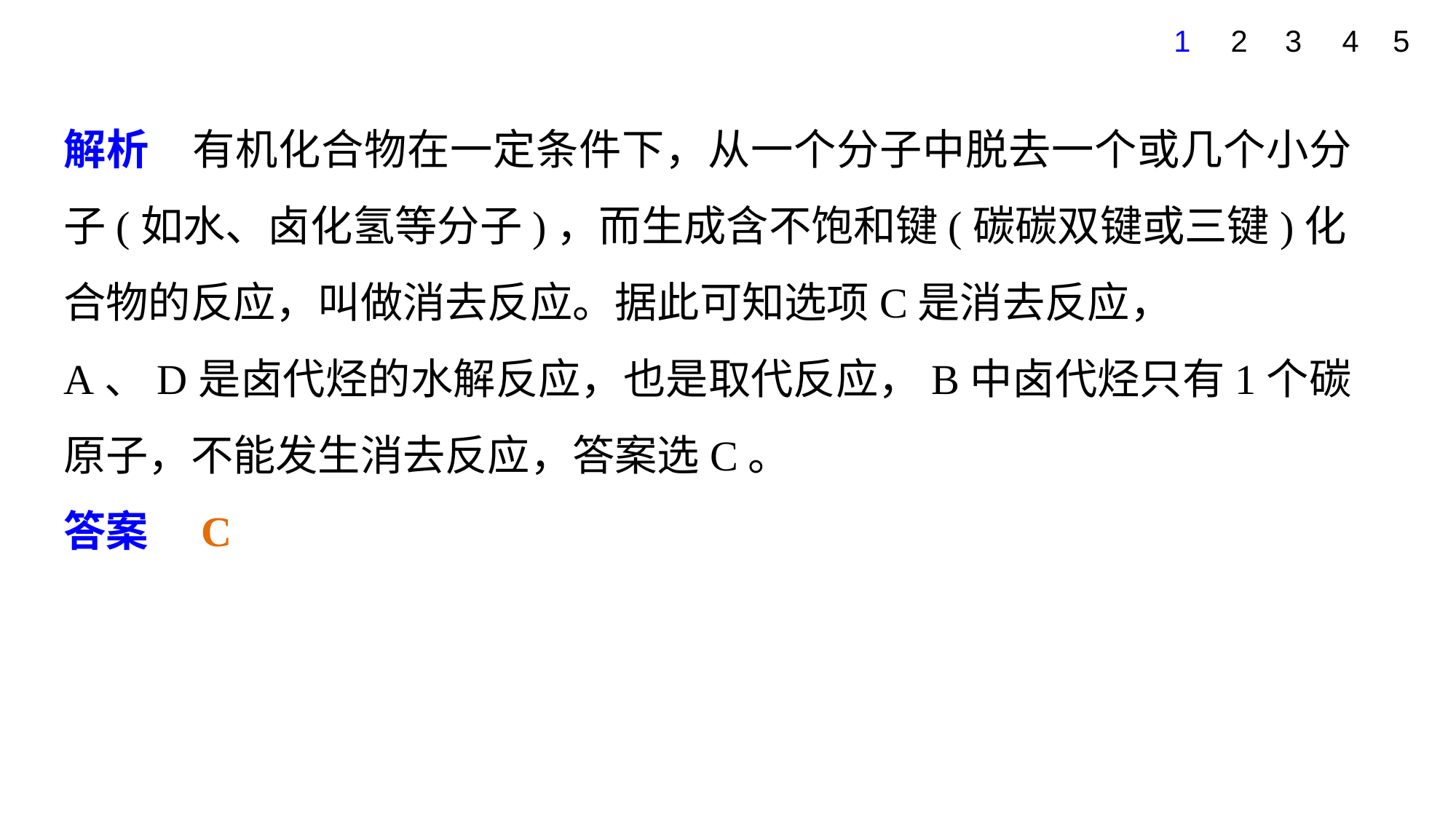

1
2
3
5
4
解析　有机化合物在一定条件下，从一个分子中脱去一个或几个小分子(如水、卤化氢等分子)，而生成含不饱和键(碳碳双键或三键)化
合物的反应，叫做消去反应。据此可知选项C是消去反应，
A、D是卤代烃的水解反应，也是取代反应，B中卤代烃只有1个碳原子，不能发生消去反应，答案选C。
答案　C